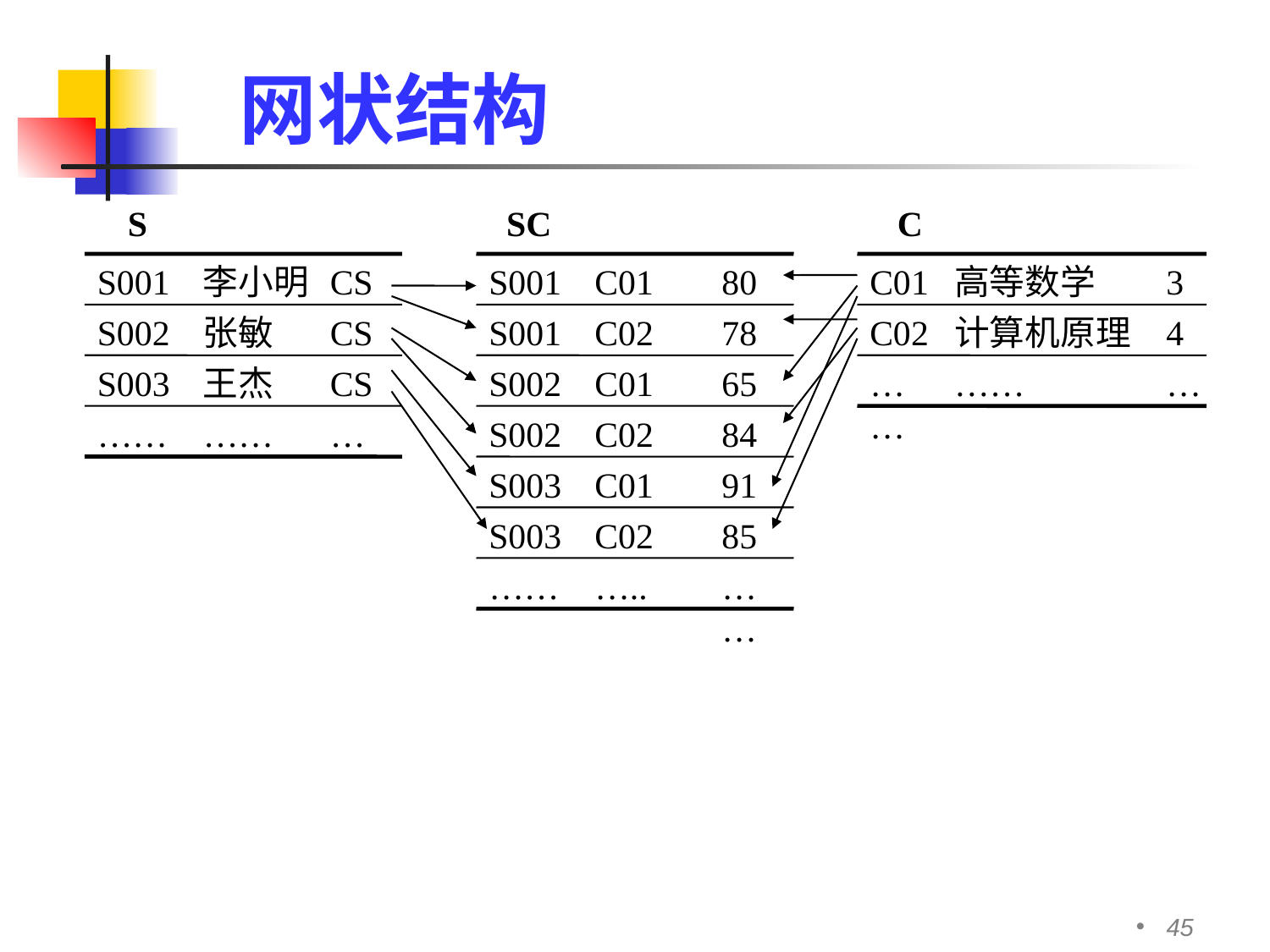

# 网状结构
S
SC
C
S001

李小明
CS
S001

C01
80
C01

高等数学
3

S002

张敏
CS
S001

C02
78
C02

计算机原理
4

S003

王杰
CS
S002

C01
65
……

……
…

……

……
…
S002

C02
84

S003

C01
91
S003

C02
85
……

…..
……

45